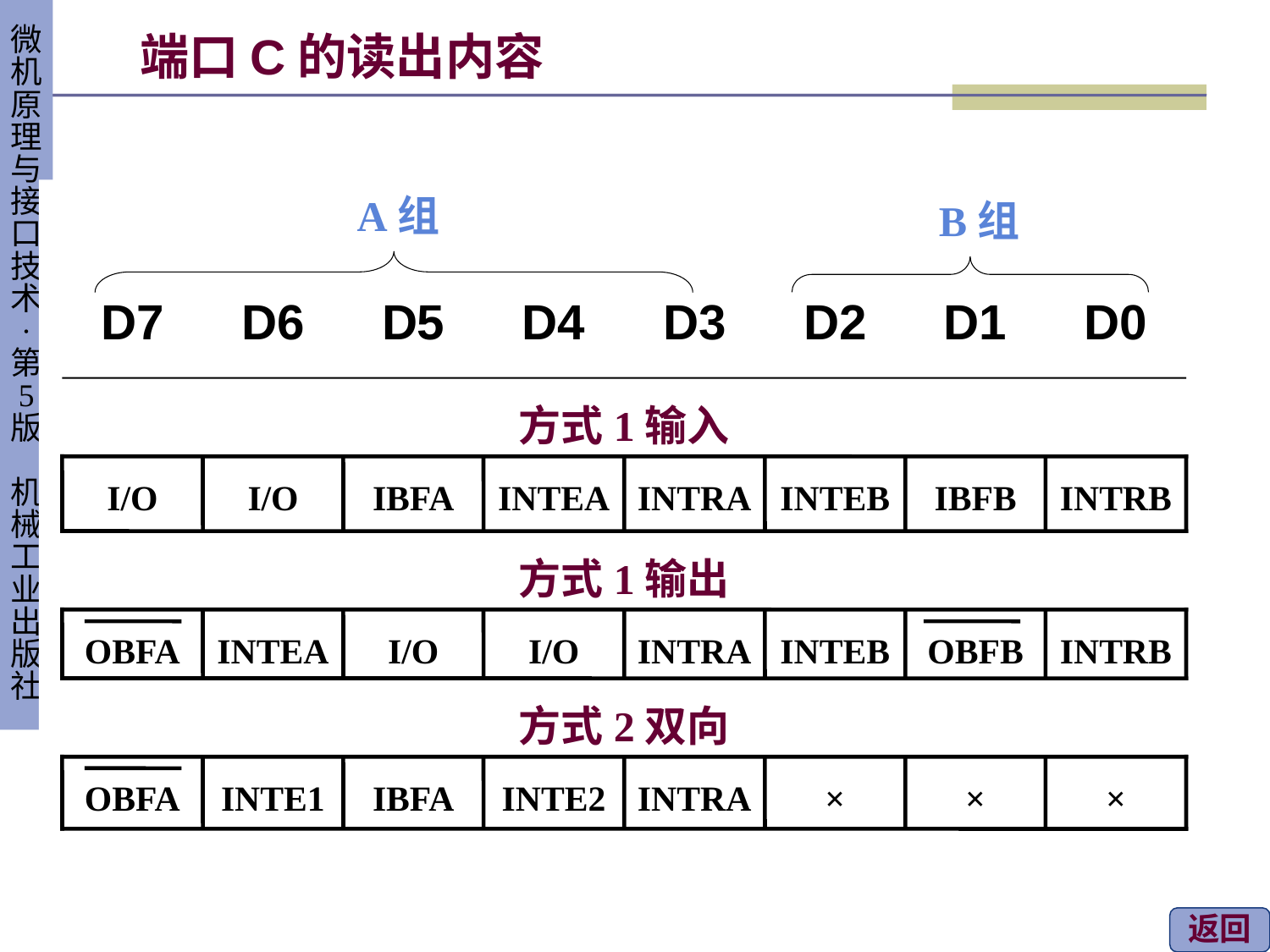

# 端口C的读出内容

A组

B组
D7
D6
D5
D4
D3
D2
D1
D0
方式1输入

I/O

I/O

IBFA

INTEA

INTRA

INTEB

IBFB

INTRB

方式1输出

OBFA

INTEA

I/O

I/O

INTRA

INTEB

OBFB

INTRB

方式2双向

OBFA

INTE1

IBFA

INTE2

INTRA

×

×

×

返回